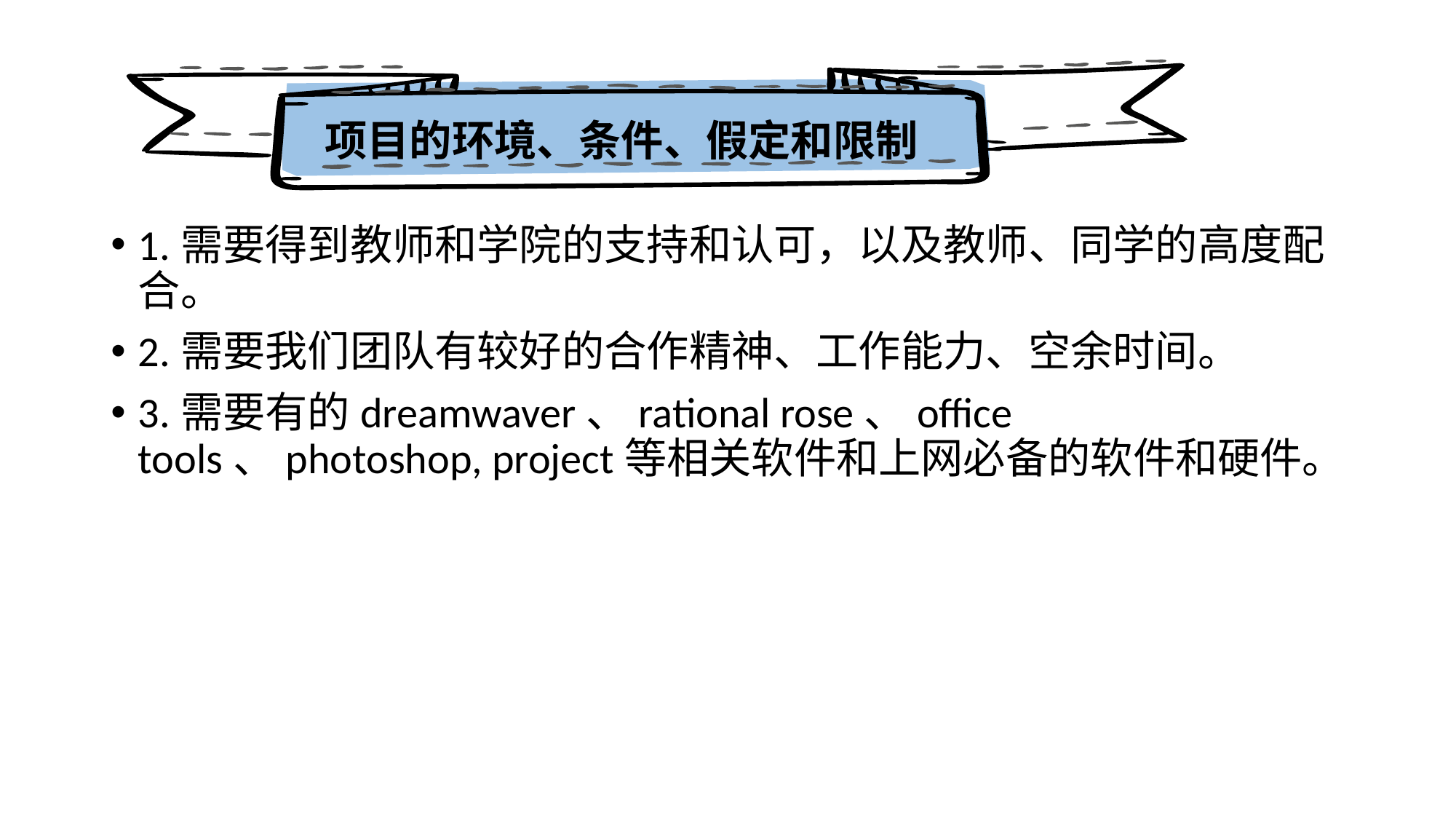

#

项目的环境、条件、假定和限制

1.需要得到教师和学院的支持和认可，以及教师、同学的高度配合。
2.需要我们团队有较好的合作精神、工作能力、空余时间。
3.需要有的dreamwaver、rational rose、office tools、photoshop, project等相关软件和上网必备的软件和硬件。